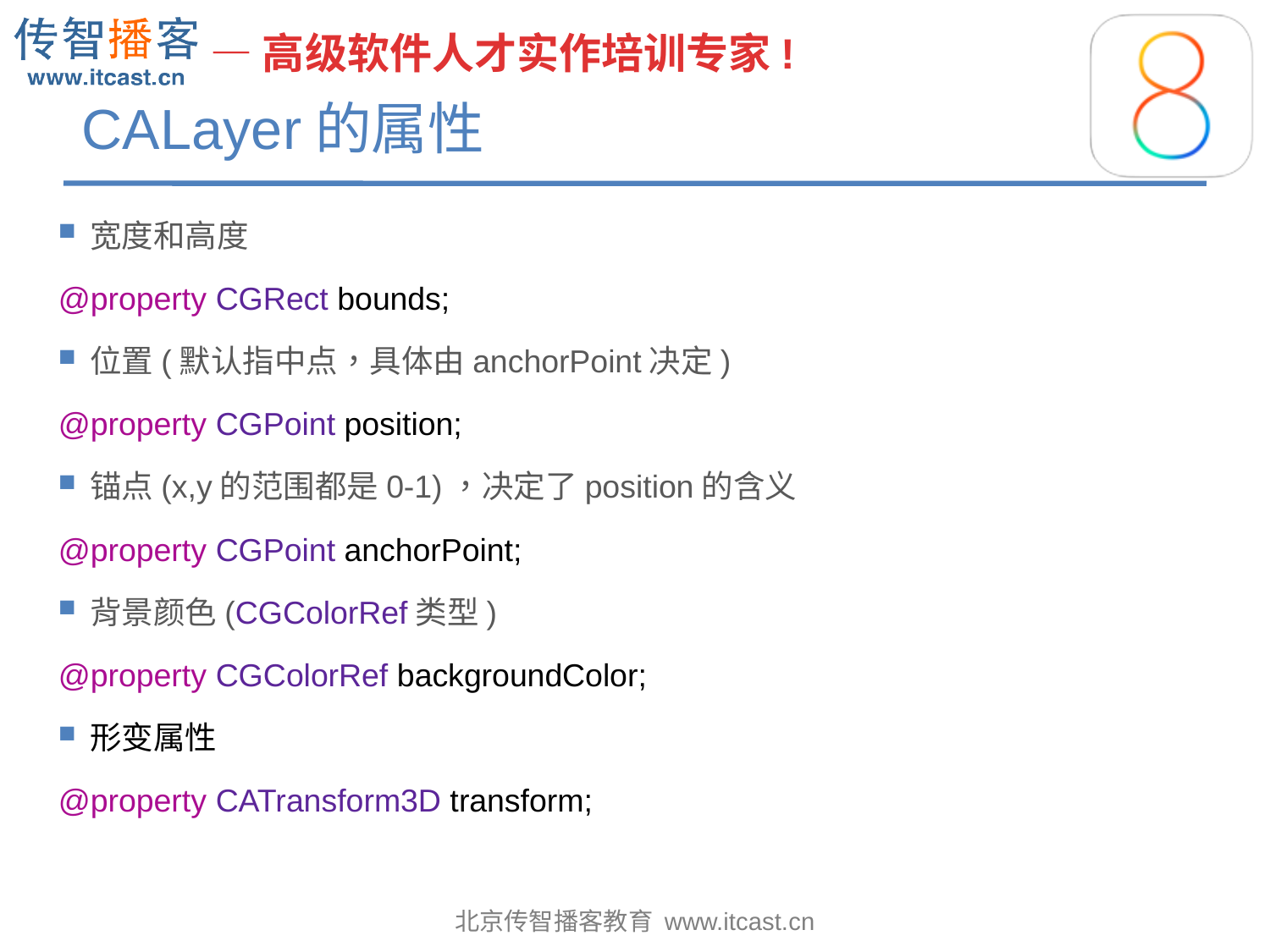

# CALayer的属性
宽度和高度
@property CGRect bounds;
位置(默认指中点，具体由anchorPoint决定)
@property CGPoint position;
锚点(x,y的范围都是0-1)，决定了position的含义
@property CGPoint anchorPoint;
背景颜色(CGColorRef类型)
@property CGColorRef backgroundColor;
形变属性
@property CATransform3D transform;